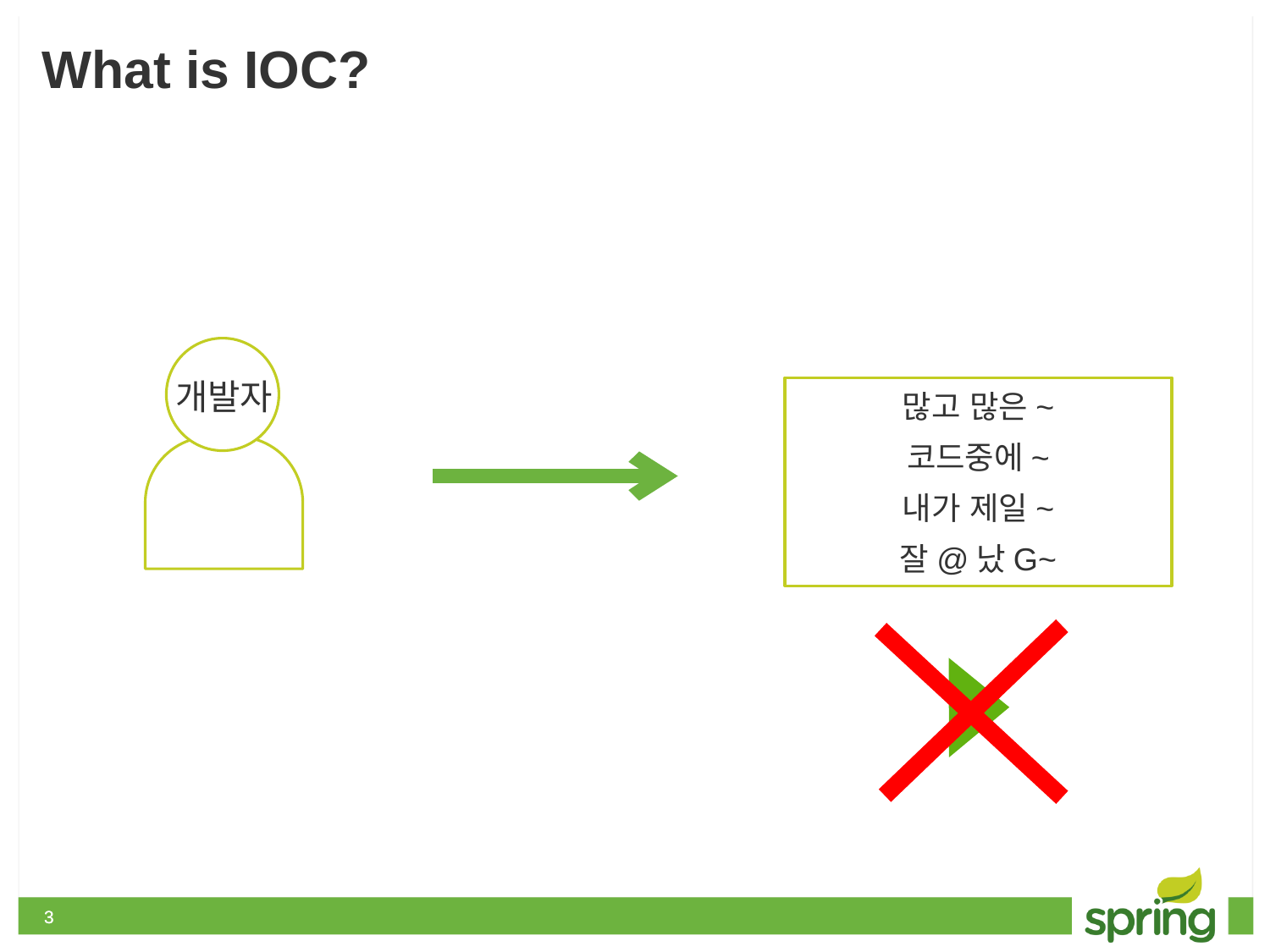

# What is IOC?

개발자

많고 많은~
코드중에~
내가 제일~
잘@났G~